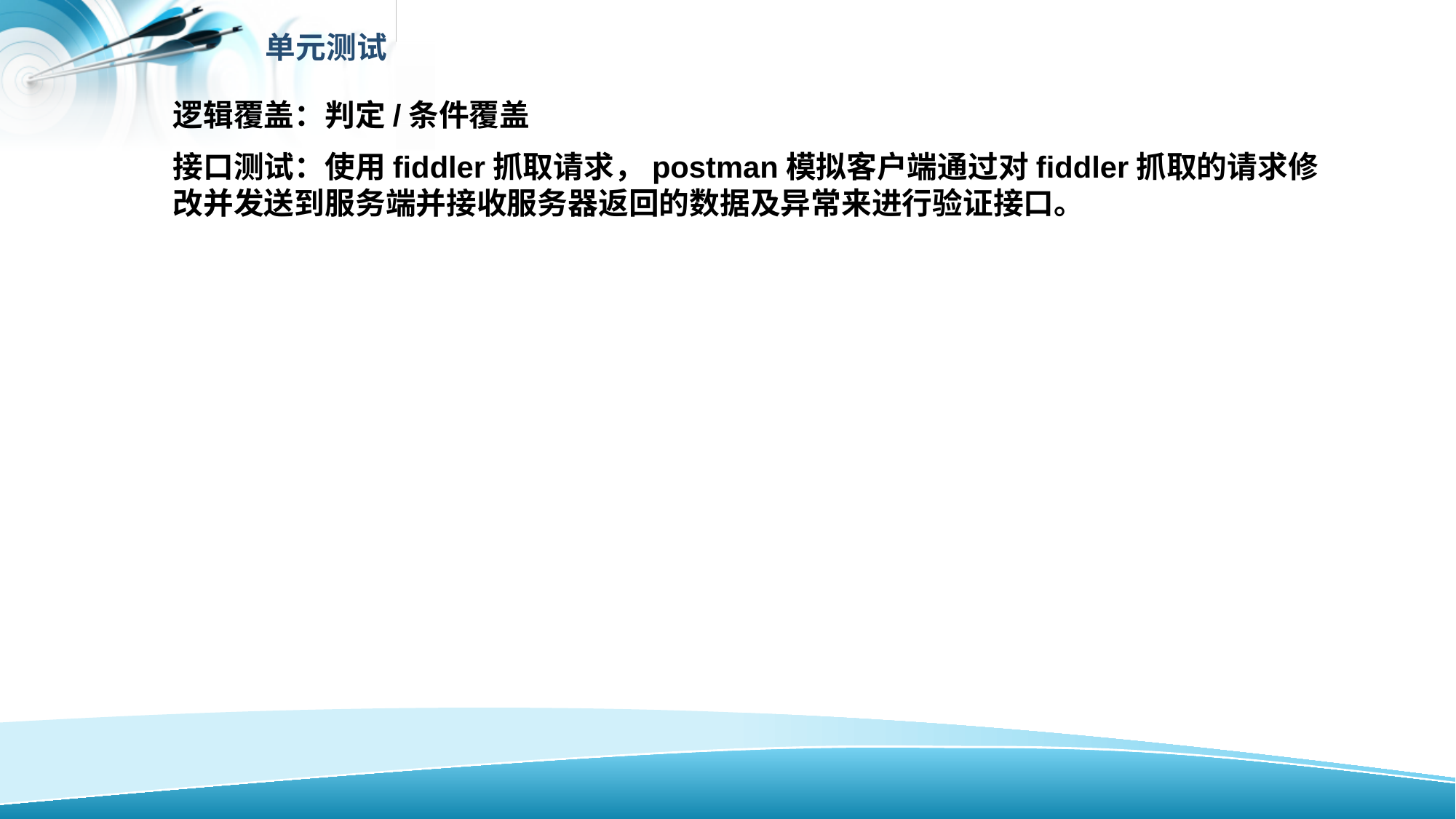

单元测试
逻辑覆盖：判定/条件覆盖
接口测试：使用fiddler抓取请求，postman模拟客户端通过对fiddler抓取的请求修改并发送到服务端并接收服务器返回的数据及异常来进行验证接口。